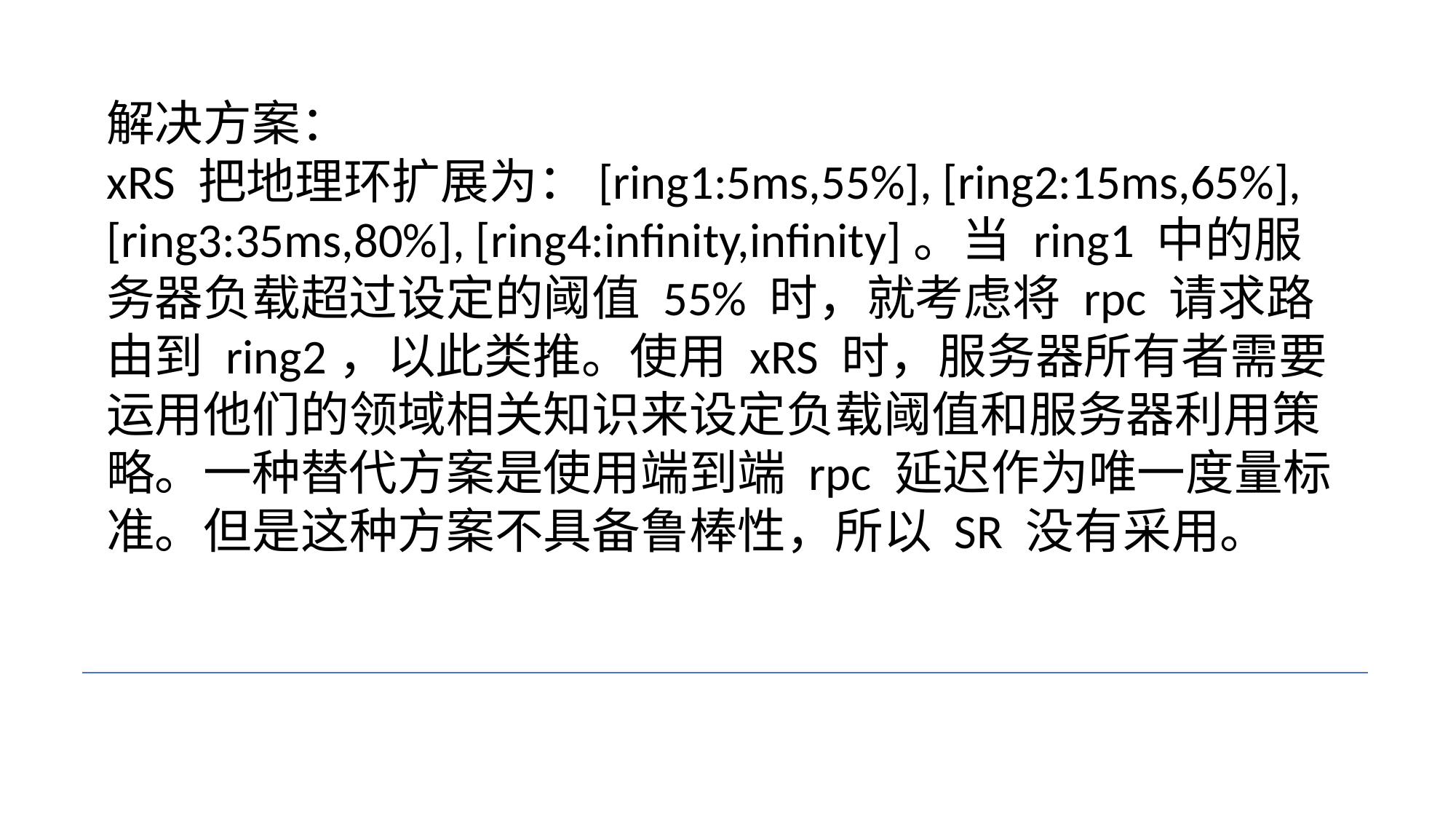

解决方案：
xRS 把地理环扩展为：[ring1:5ms,55%], [ring2:15ms,65%], [ring3:35ms,80%], [ring4:infinity,infinity]。当 ring1 中的服务器负载超过设定的阈值 55% 时，就考虑将 rpc 请求路由到 ring2，以此类推。使用 xRS 时，服务器所有者需要运用他们的领域相关知识来设定负载阈值和服务器利用策略。一种替代方案是使用端到端 rpc 延迟作为唯一度量标准。但是这种方案不具备鲁棒性，所以 SR 没有采用。